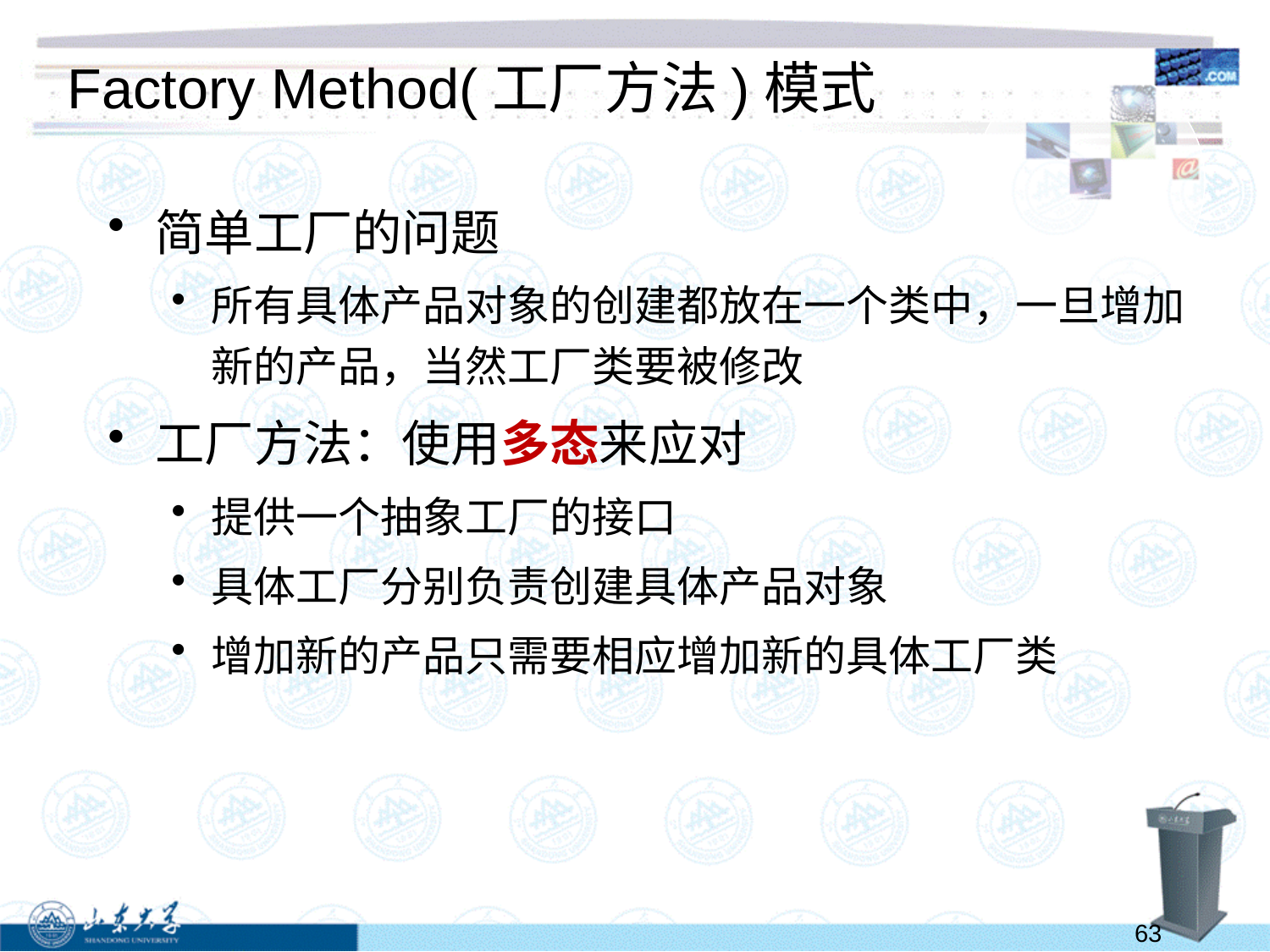

# Factory Method(工厂方法)模式
简单工厂的问题
所有具体产品对象的创建都放在一个类中，一旦增加新的产品，当然工厂类要被修改
工厂方法：使用多态来应对
提供一个抽象工厂的接口
具体工厂分别负责创建具体产品对象
增加新的产品只需要相应增加新的具体工厂类
63